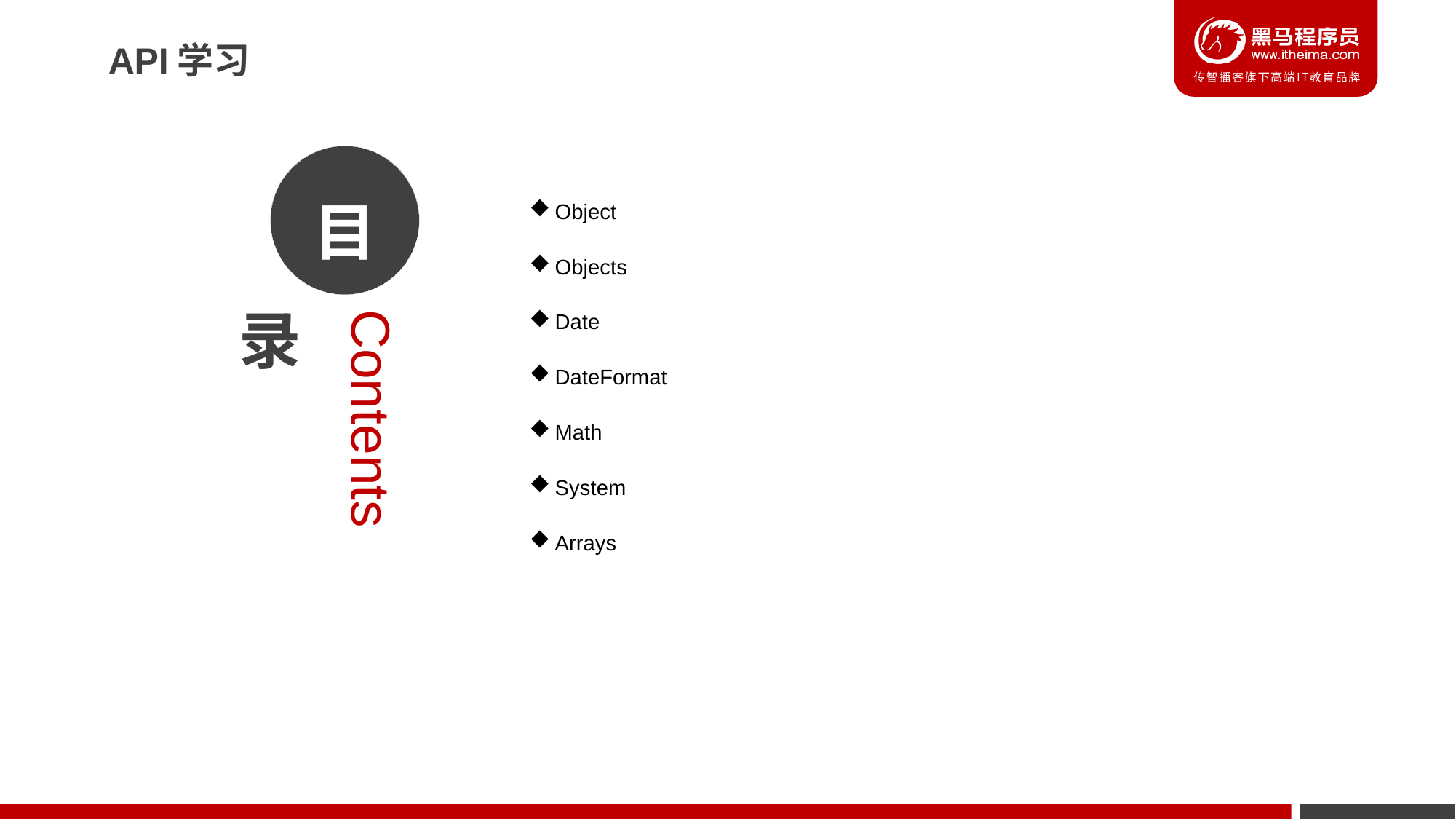

# API学习
Object
Objects
Date
DateFormat
Math
System
Arrays